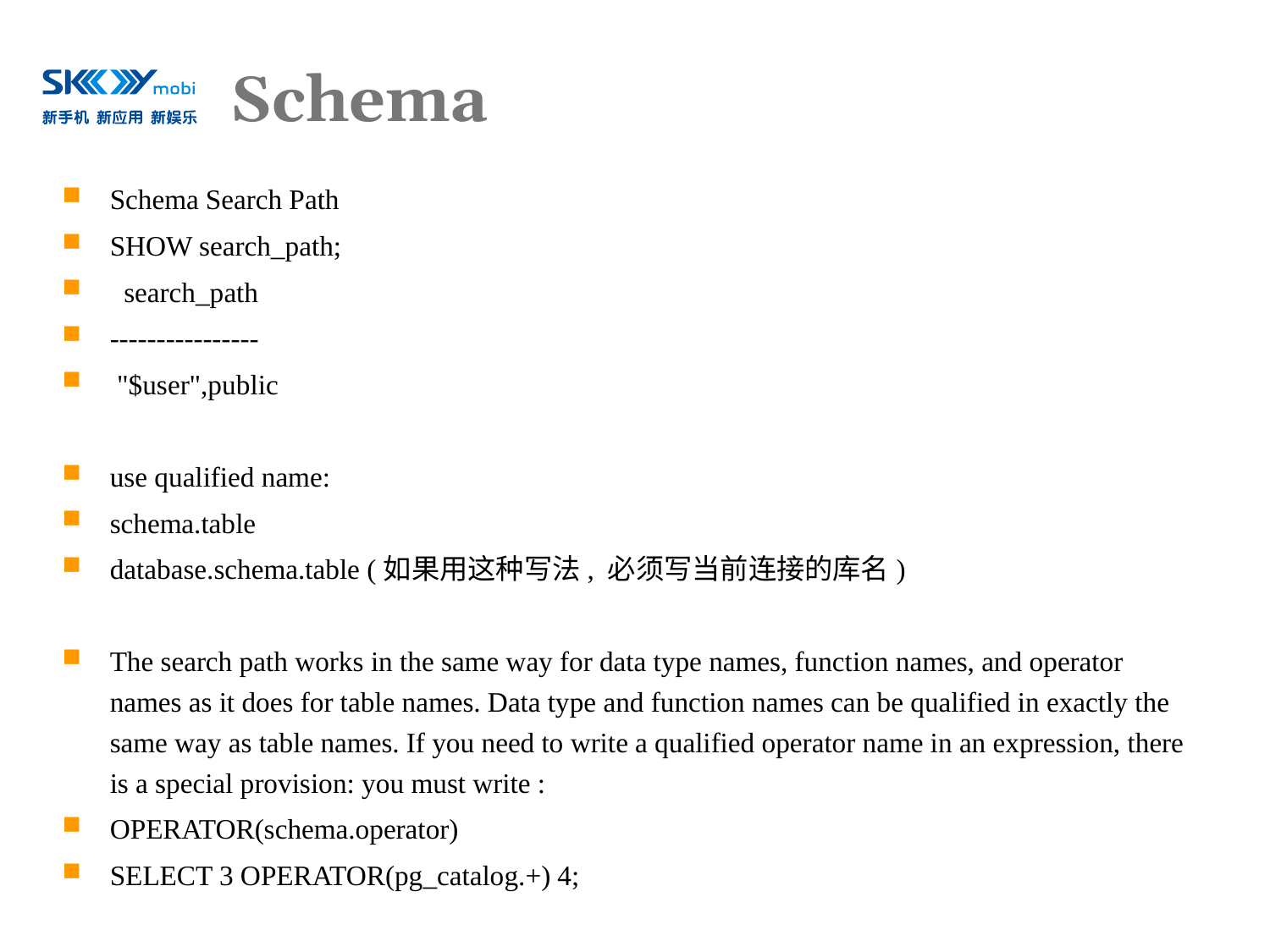

# Schema
Schema Search Path
SHOW search_path;
  search_path
----------------
 "$user",public

use qualified name:
schema.table
database.schema.table (如果用这种写法, 必须写当前连接的库名)

The search path works in the same way for data type names, function names, and operator names as it does for table names. Data type and function names can be qualified in exactly the same way as table names. If you need to write a qualified operator name in an expression, there is a special provision: you must write :
OPERATOR(schema.operator)
SELECT 3 OPERATOR(pg_catalog.+) 4;